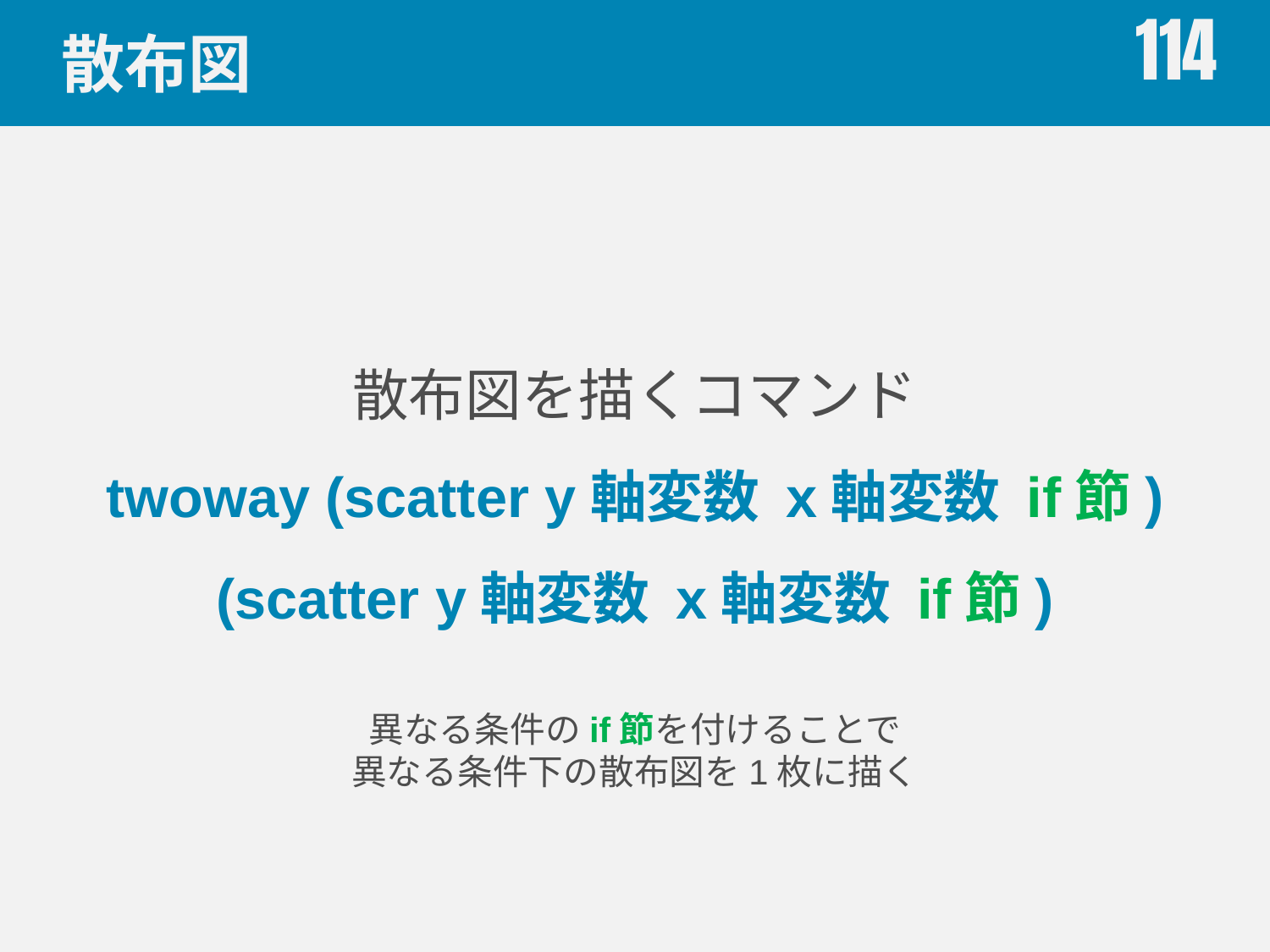

# 散布図
 114
散布図を描くコマンド
twoway (scatter y軸変数 x軸変数 if節) (scatter y軸変数 x軸変数 if節)
異なる条件のif節を付けることで
異なる条件下の散布図を1枚に描く